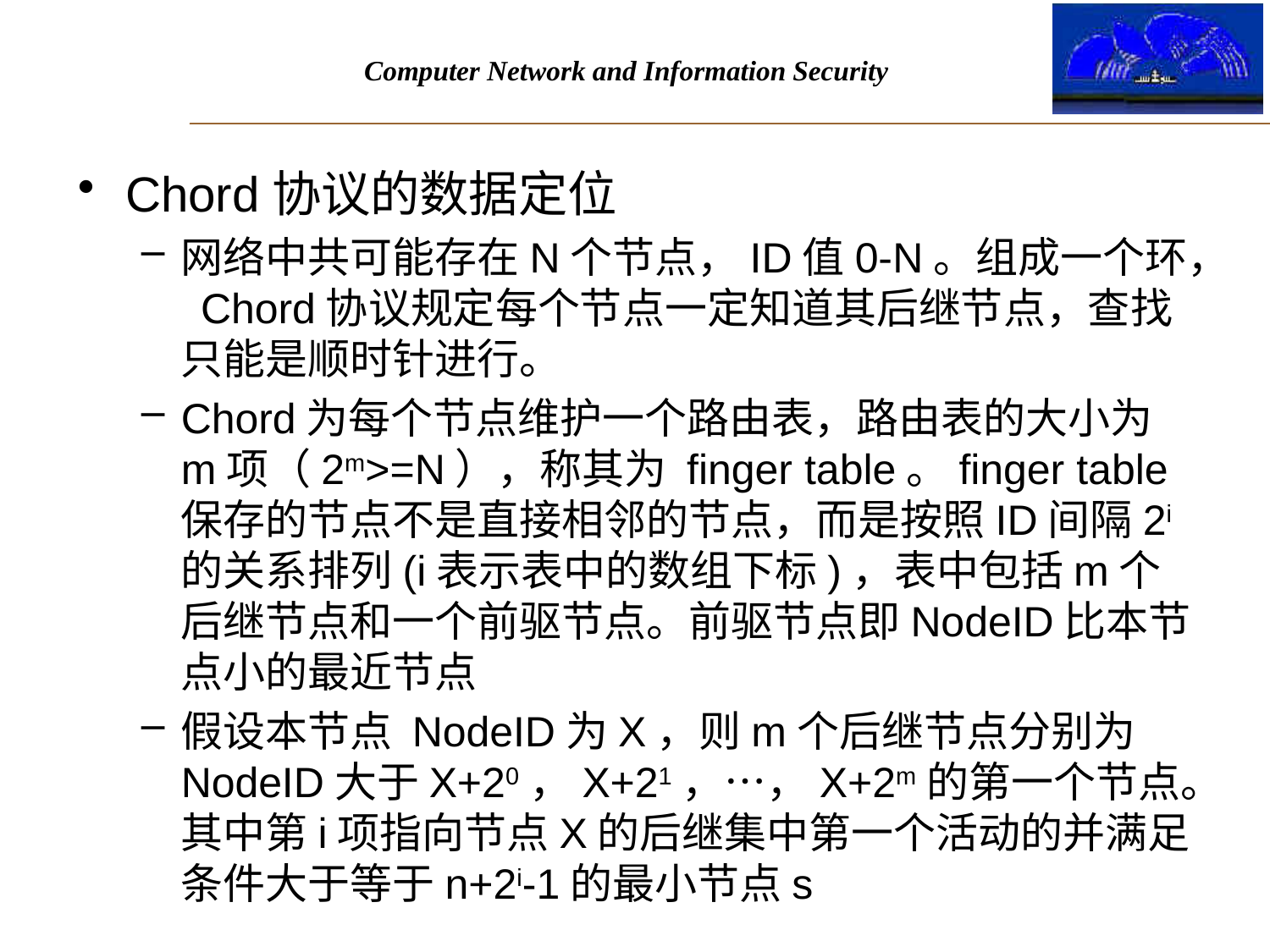

Chord协议的数据定位
网络中共可能存在N个节点，ID值0-N。组成一个环， Chord协议规定每个节点一定知道其后继节点，查找只能是顺时针进行。
Chord为每个节点维护一个路由表，路由表的大小为m项（2m>=N），称其为 finger table。finger table保存的节点不是直接相邻的节点，而是按照ID间隔2i的关系排列(i表示表中的数组下标)，表中包括m个后继节点和一个前驱节点。前驱节点即NodeID比本节点小的最近节点
假设本节点 NodeID为X，则m个后继节点分别为 NodeID大于X+20，X+21，…，X+2m的第一个节点。其中第i项指向节点X的后继集中第一个活动的并满足条件大于等于n+2i-1的最小节点s